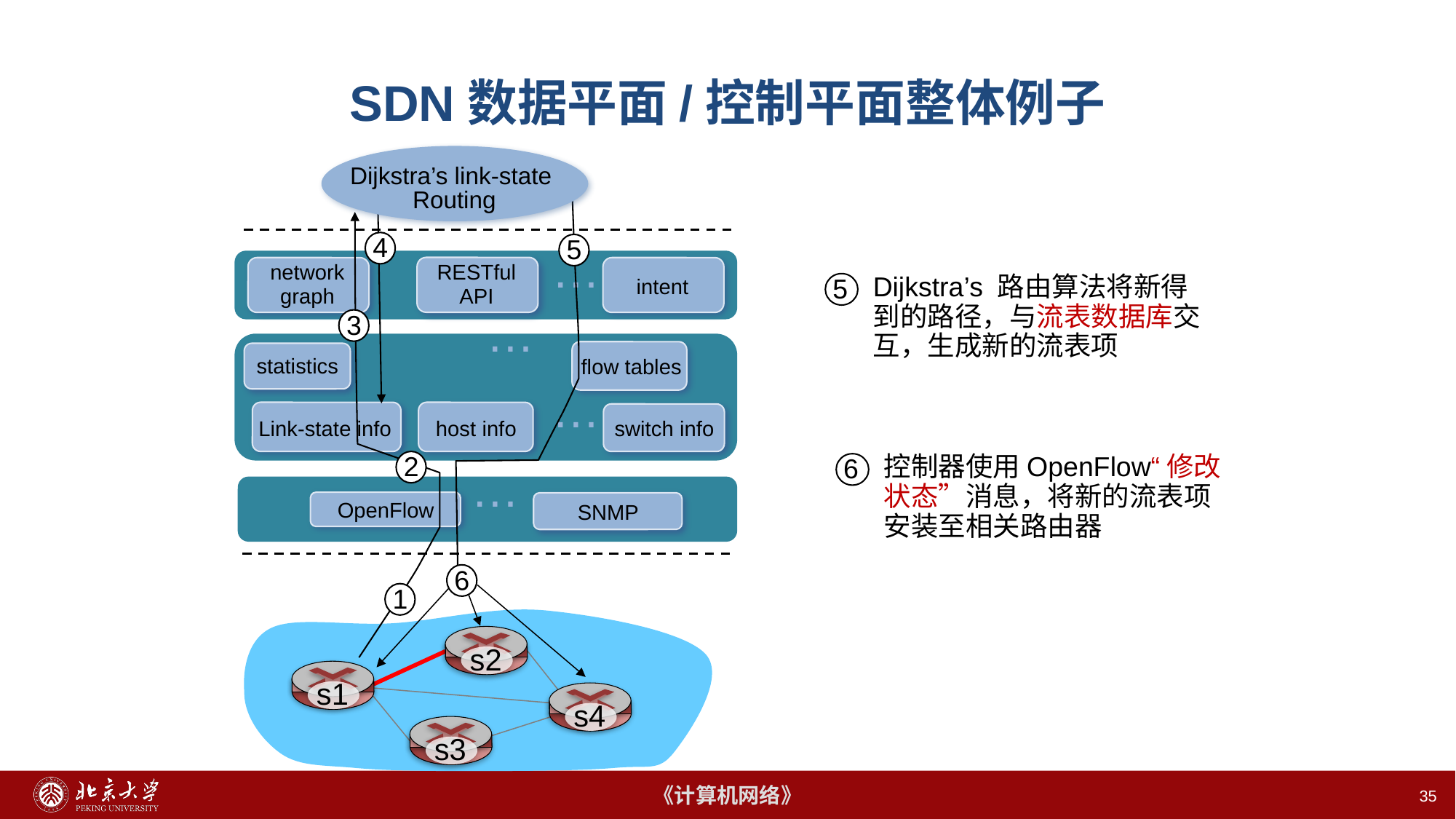

# SDN数据平面/控制平面整体例子

Dijkstra’s link-state
Routing

4

5

…

RESTful
API

network graph

intent
5

Dijkstra’s 路由算法将新得到的路径，与流表数据库交互，生成新的流表项
…
3

flow tables

statistics
…

Link-state info

host info

switch info
2

6

控制器使用OpenFlow“修改状态”消息，将新的流表项安装至相关路由器
…

OpenFlow

SNMP
6

1

s2

s1

s4

s3

35